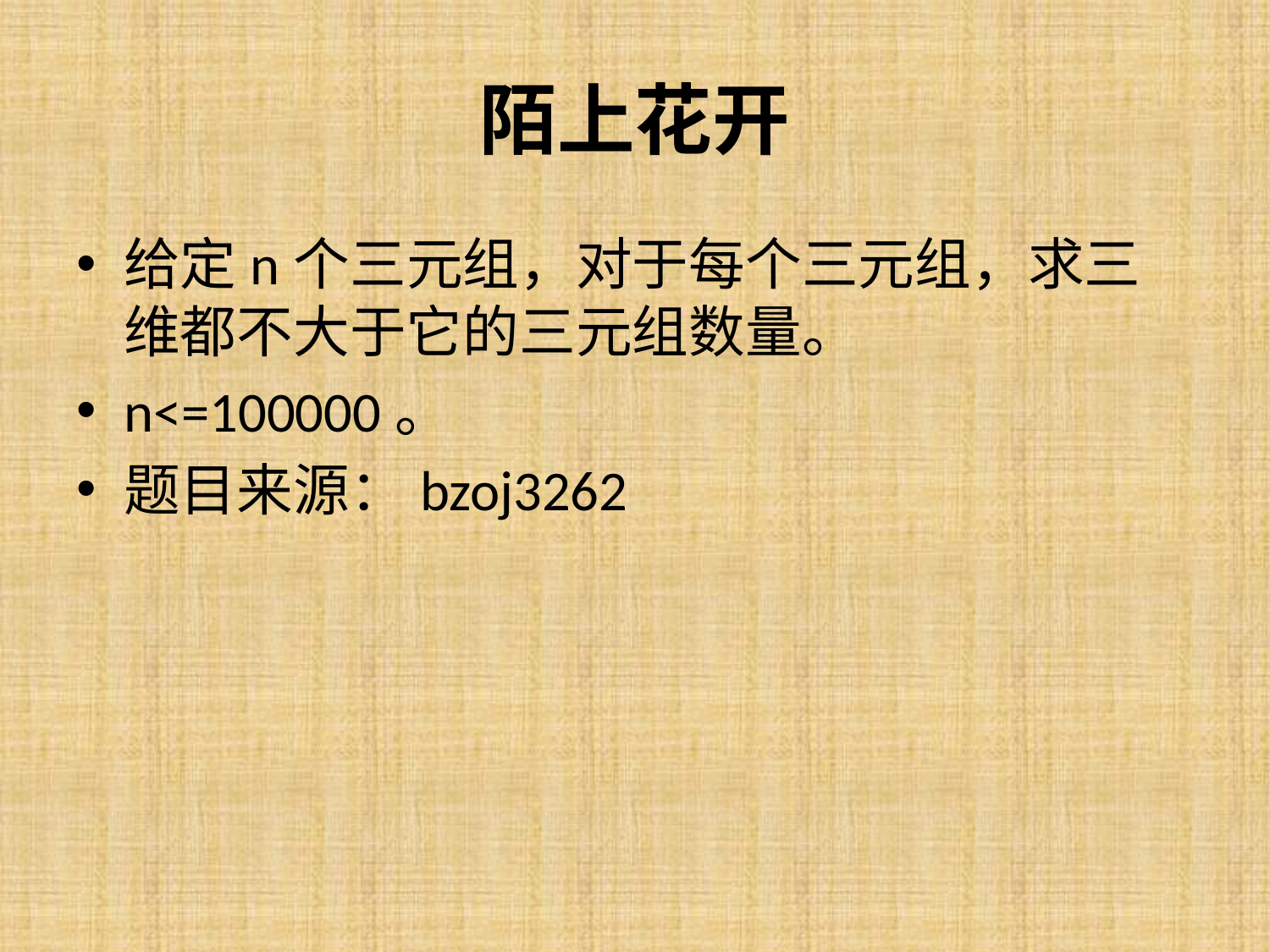

# 陌上花开
给定n个三元组，对于每个三元组，求三维都不大于它的三元组数量。
n<=100000。
题目来源：bzoj3262